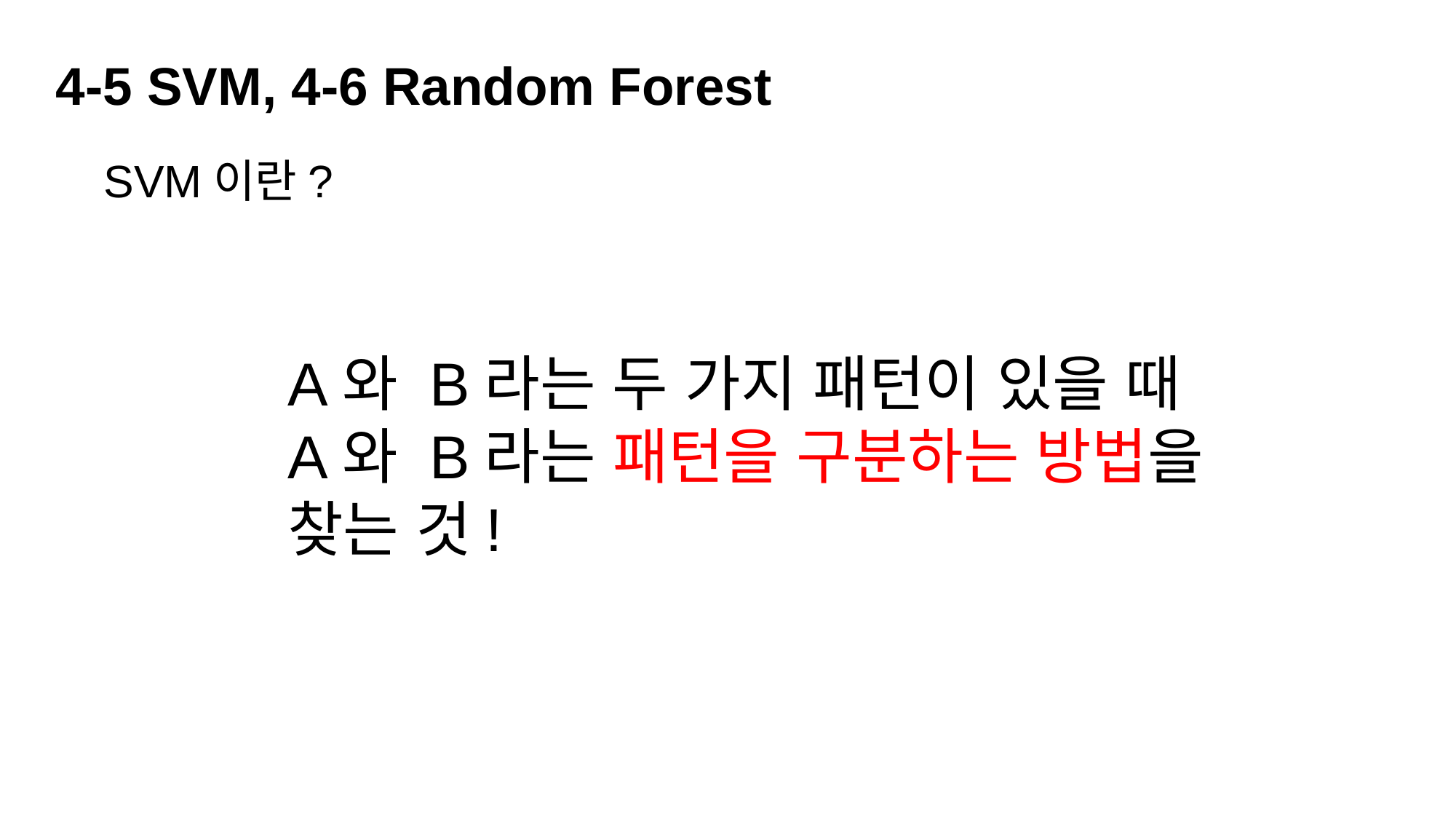

4-5 SVM, 4-6 Random Forest
SVM이란?
A와 B라는 두 가지 패턴이 있을 때 A와 B라는 패턴을 구분하는 방법을 찾는 것!